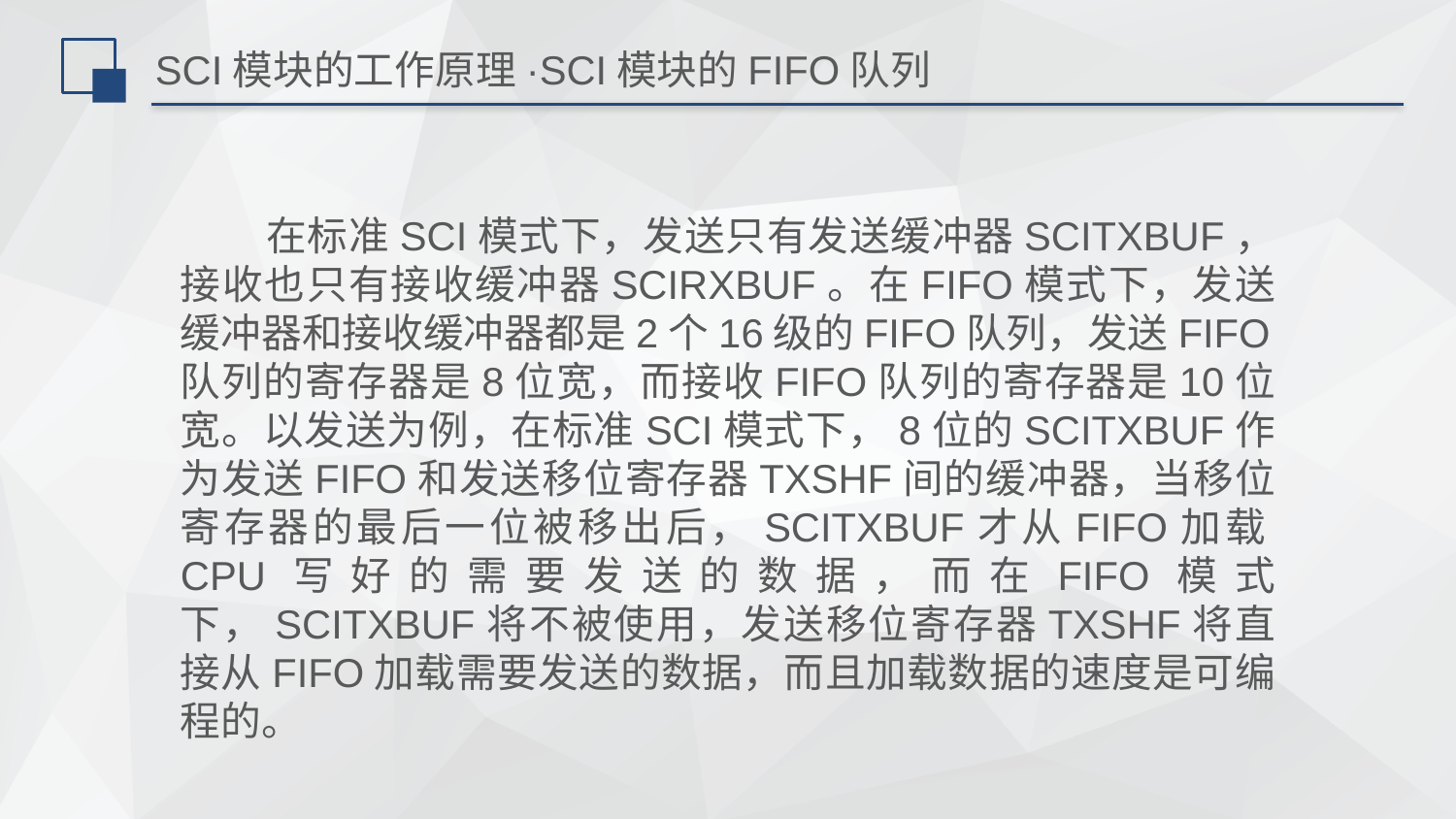

# SCI模块的工作原理·SCI模块的FIFO队列
在标准SCI模式下，发送只有发送缓冲器SCITXBUF，接收也只有接收缓冲器SCIRXBUF。在FIFO模式下，发送缓冲器和接收缓冲器都是2个16级的FIFO队列，发送FIFO队列的寄存器是8位宽，而接收FIFO队列的寄存器是10位宽。以发送为例，在标准SCI模式下，8位的SCITXBUF作为发送FIFO和发送移位寄存器TXSHF间的缓冲器，当移位寄存器的最后一位被移出后，SCITXBUF才从FIFO加载CPU写好的需要发送的数据，而在FIFO模式下，SCITXBUF将不被使用，发送移位寄存器TXSHF将直接从FIFO加载需要发送的数据，而且加载数据的速度是可编程的。